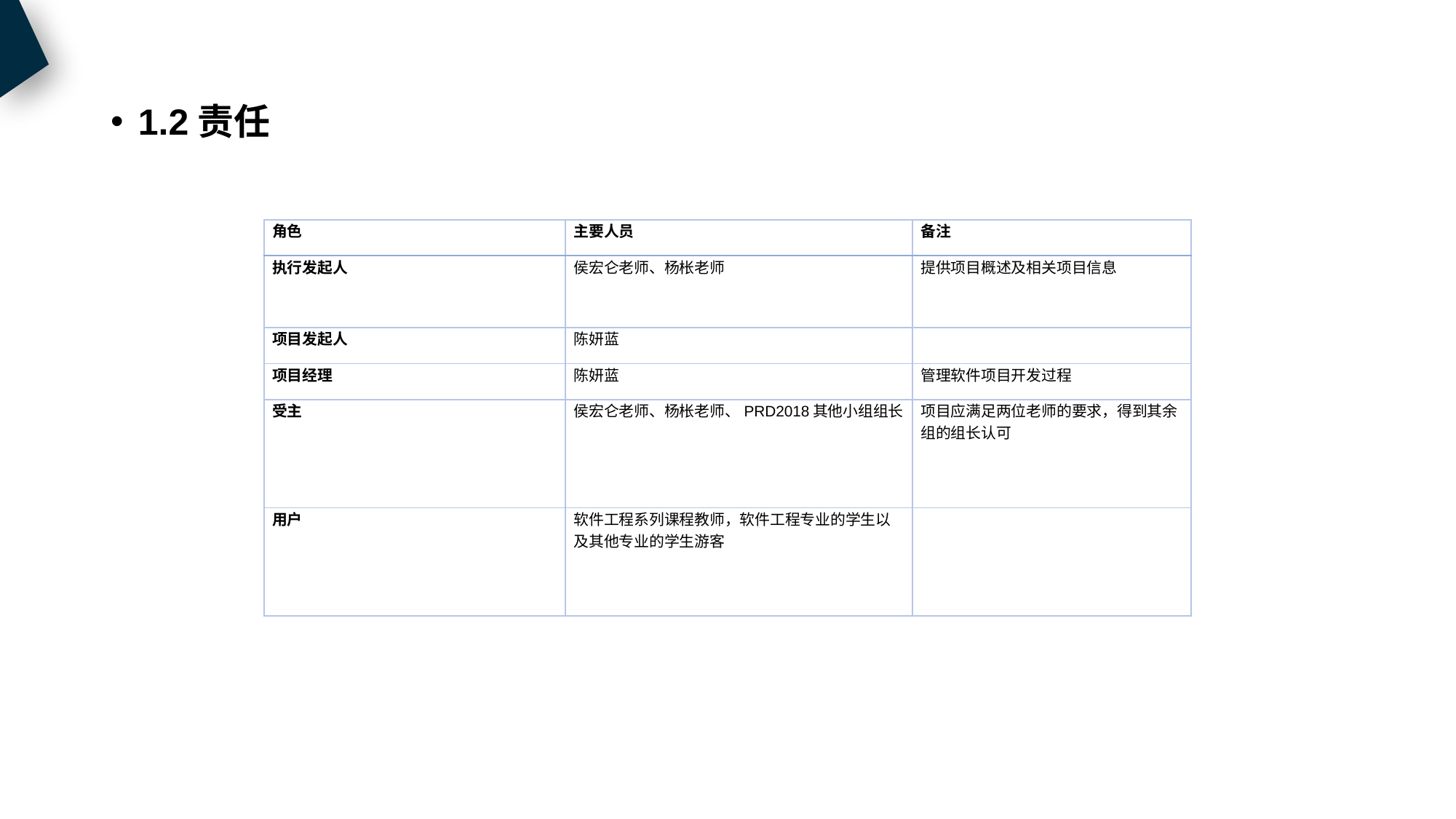

1.2责任

| 角色 | 主要人员 | 备注 |
| --- | --- | --- |
| 执行发起人 | 侯宏仑老师、杨枨老师 | 提供项目概述及相关项目信息 |
| 项目发起人 | 陈妍蓝 |  |
| 项目经理 | 陈妍蓝 | 管理软件项目开发过程 |
| 受主 | 侯宏仑老师、杨枨老师、PRD2018其他小组组长 | 项目应满足两位老师的要求，得到其余组的组长认可 |
| 用户 | 软件工程系列课程教师，软件工程专业的学生以及其他专业的学生游客 |  |